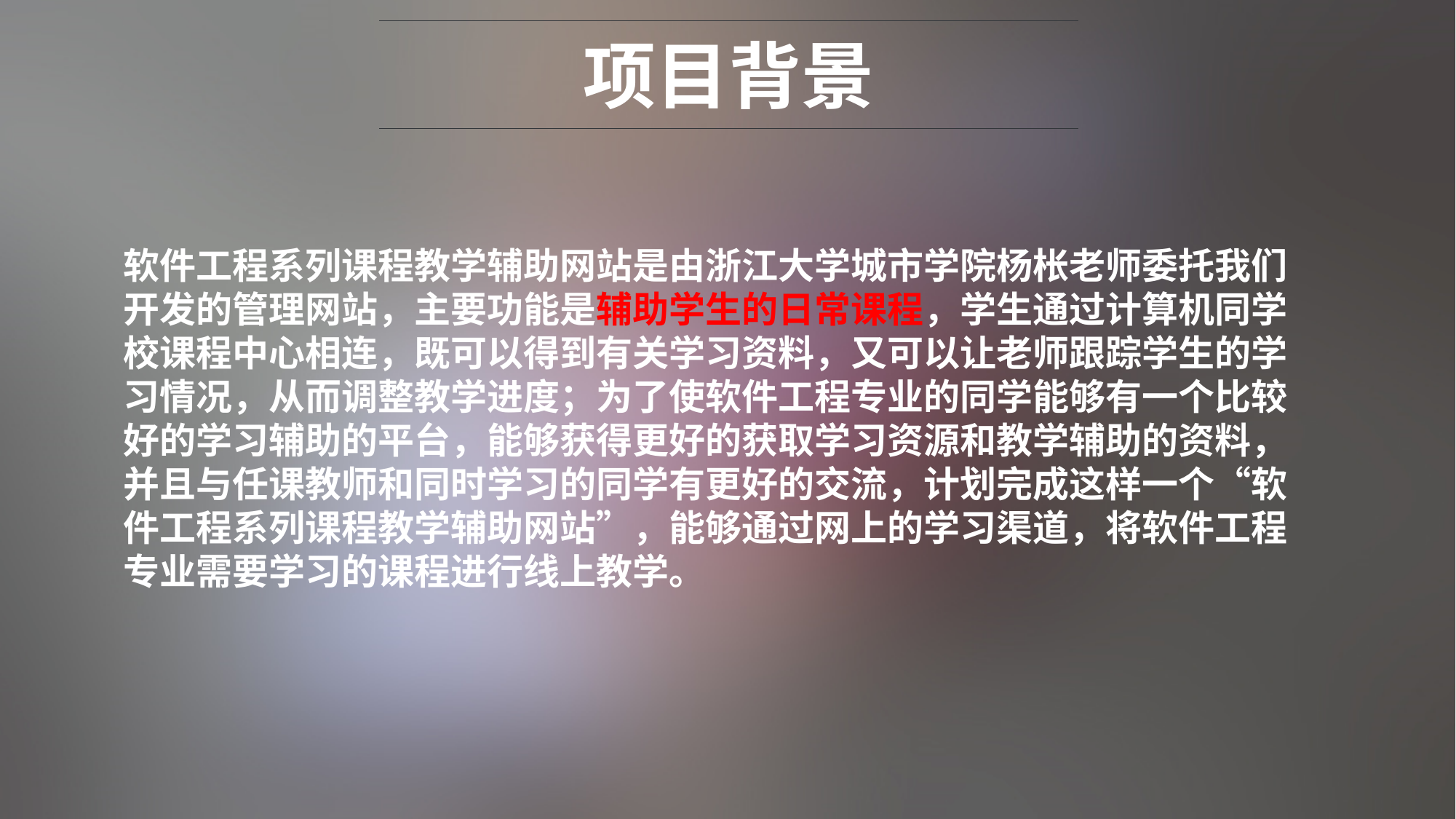

项目背景

软件工程系列课程教学辅助网站是由浙江大学城市学院杨枨老师委托我们开发的管理网站，主要功能是辅助学生的日常课程，学生通过计算机同学校课程中心相连，既可以得到有关学习资料，又可以让老师跟踪学生的学习情况，从而调整教学进度；为了使软件工程专业的同学能够有一个比较好的学习辅助的平台，能够获得更好的获取学习资源和教学辅助的资料，并且与任课教师和同时学习的同学有更好的交流，计划完成这样一个“软件工程系列课程教学辅助网站”，能够通过网上的学习渠道，将软件工程专业需要学习的课程进行线上教学。